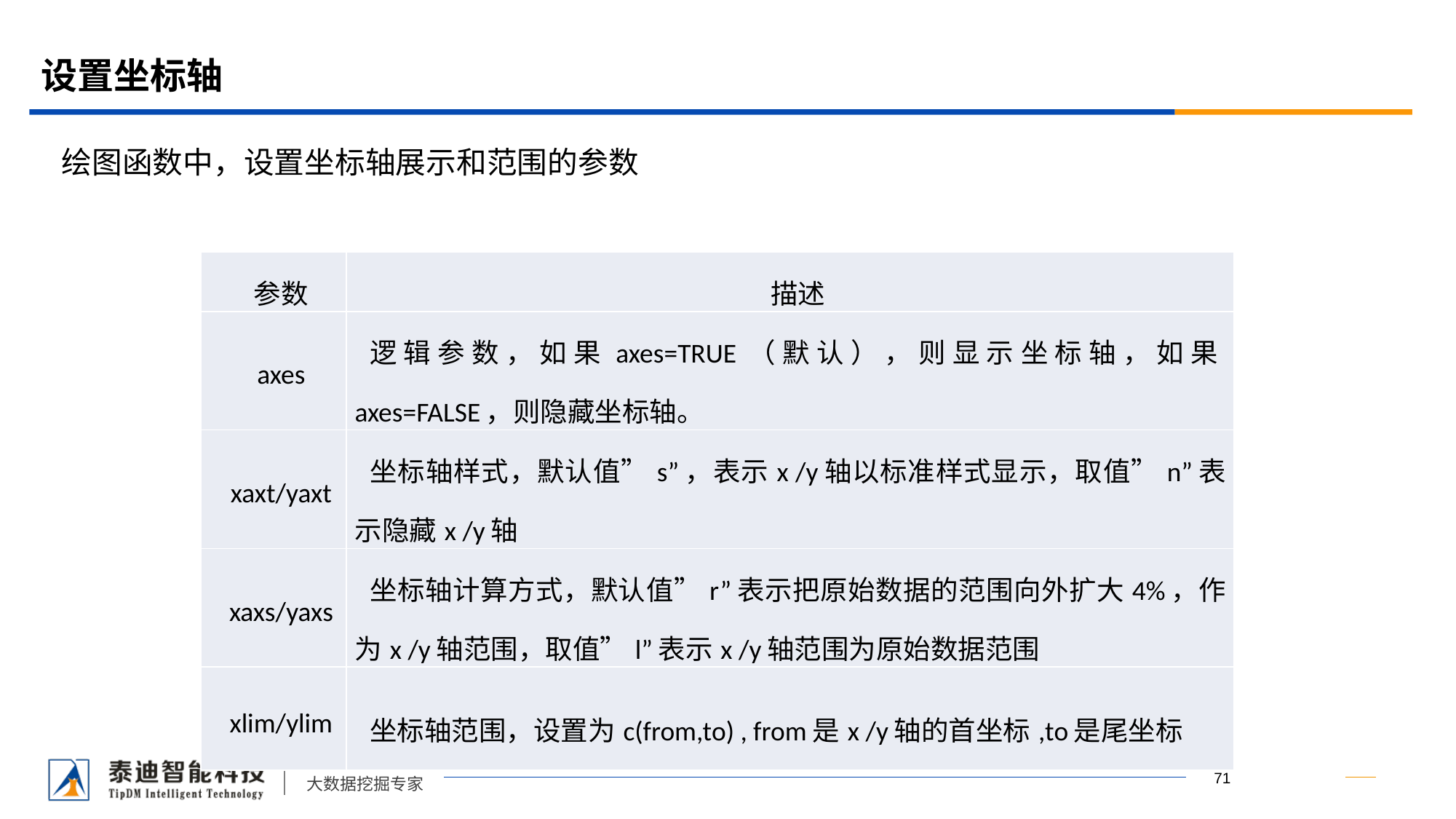

# 设置坐标轴
绘图函数中，设置坐标轴展示和范围的参数
| 参数 | 描述 |
| --- | --- |
| axes | 逻辑参数，如果axes=TRUE（默认），则显示坐标轴，如果axes=FALSE，则隐藏坐标轴。 |
| xaxt/yaxt | 坐标轴样式，默认值”s”，表示x /y轴以标准样式显示，取值”n”表示隐藏x /y轴 |
| xaxs/yaxs | 坐标轴计算方式，默认值”r”表示把原始数据的范围向外扩大4%，作为x /y轴范围，取值”l”表示x /y轴范围为原始数据范围 |
| xlim/ylim | 坐标轴范围，设置为c(from,to) , from是x /y轴的首坐标,to是尾坐标 |